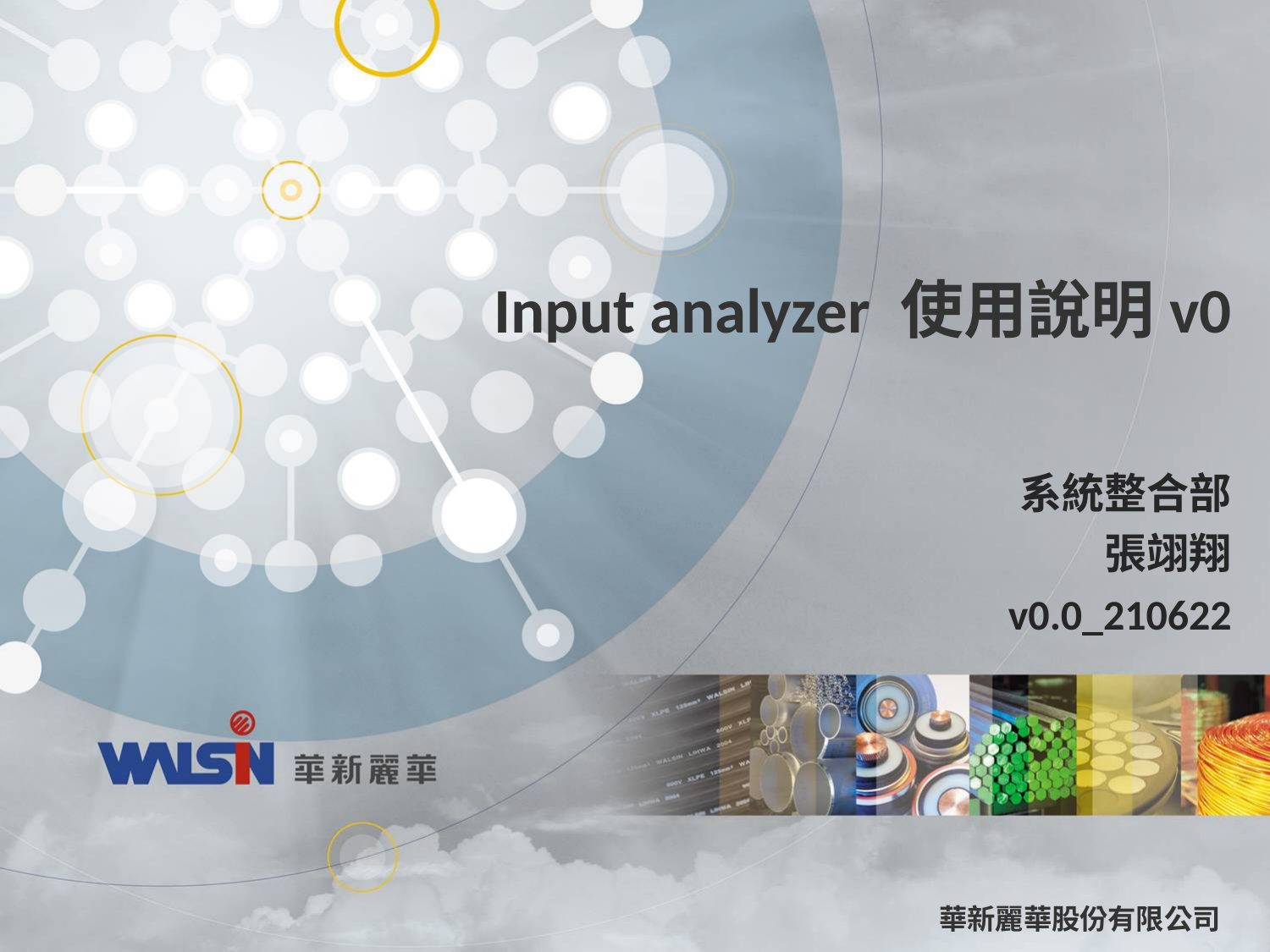

# Input analyzer 使用說明v0
系統整合部
張翊翔
v0.0_210622